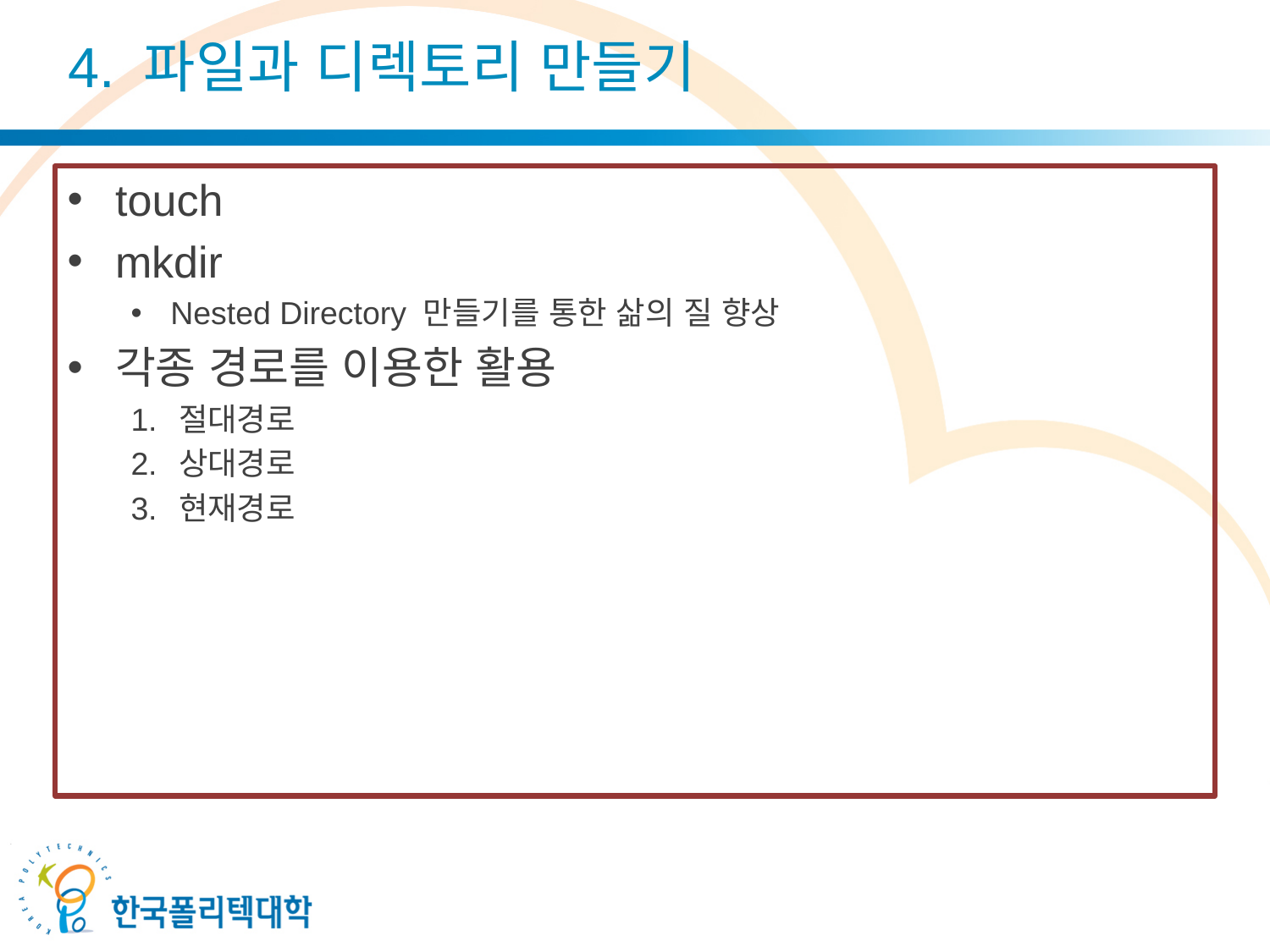

# 4. 파일과 디렉토리 만들기
touch
mkdir
Nested Directory 만들기를 통한 삶의 질 향상
각종 경로를 이용한 활용
절대경로
상대경로
현재경로